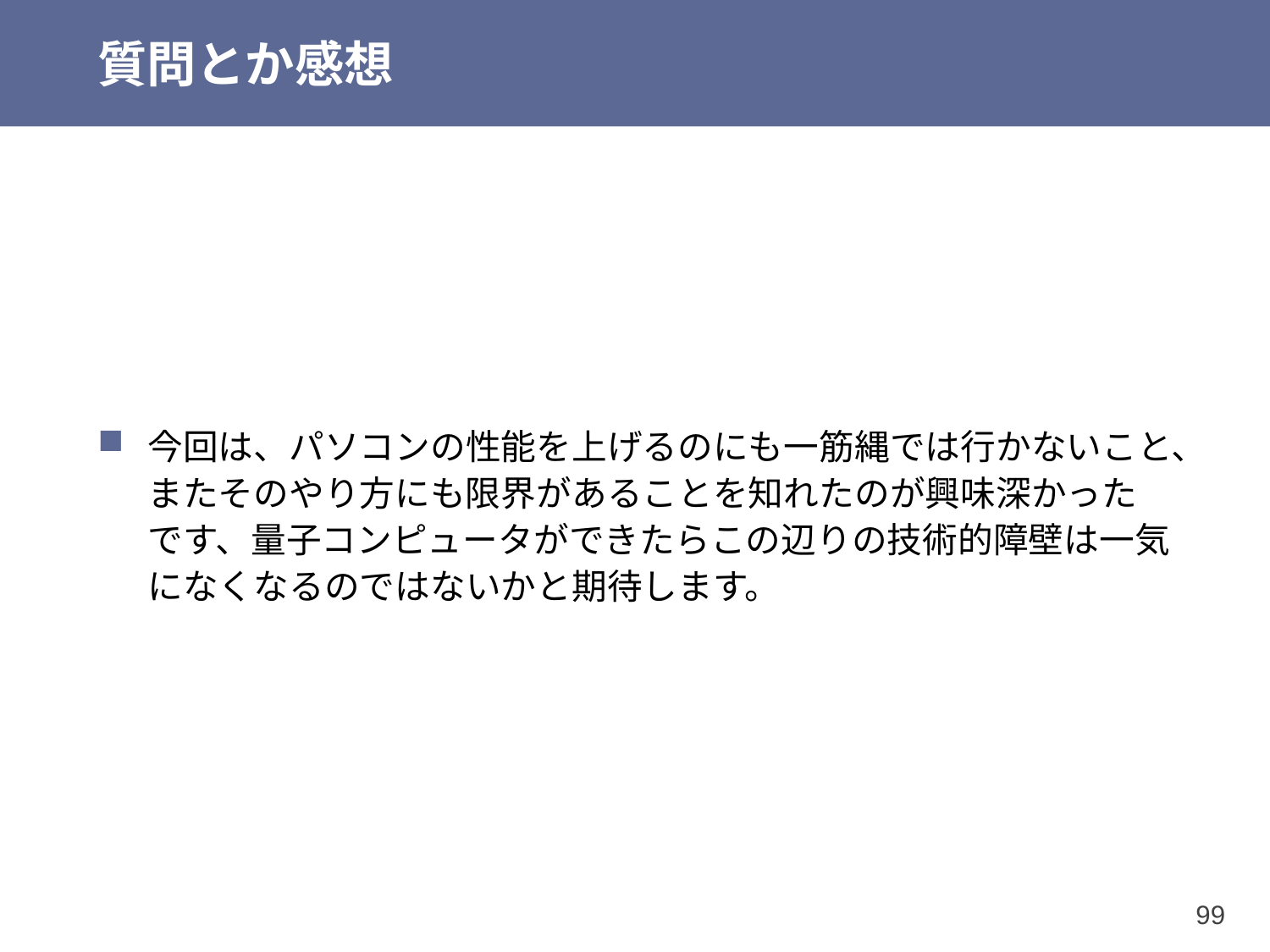

# 質問とか感想
今回は、パソコンの性能を上げるのにも一筋縄では行かないこと、またそのやり方にも限界があることを知れたのが興味深かったです、量子コンピュータができたらこの辺りの技術的障壁は一気になくなるのではないかと期待します。